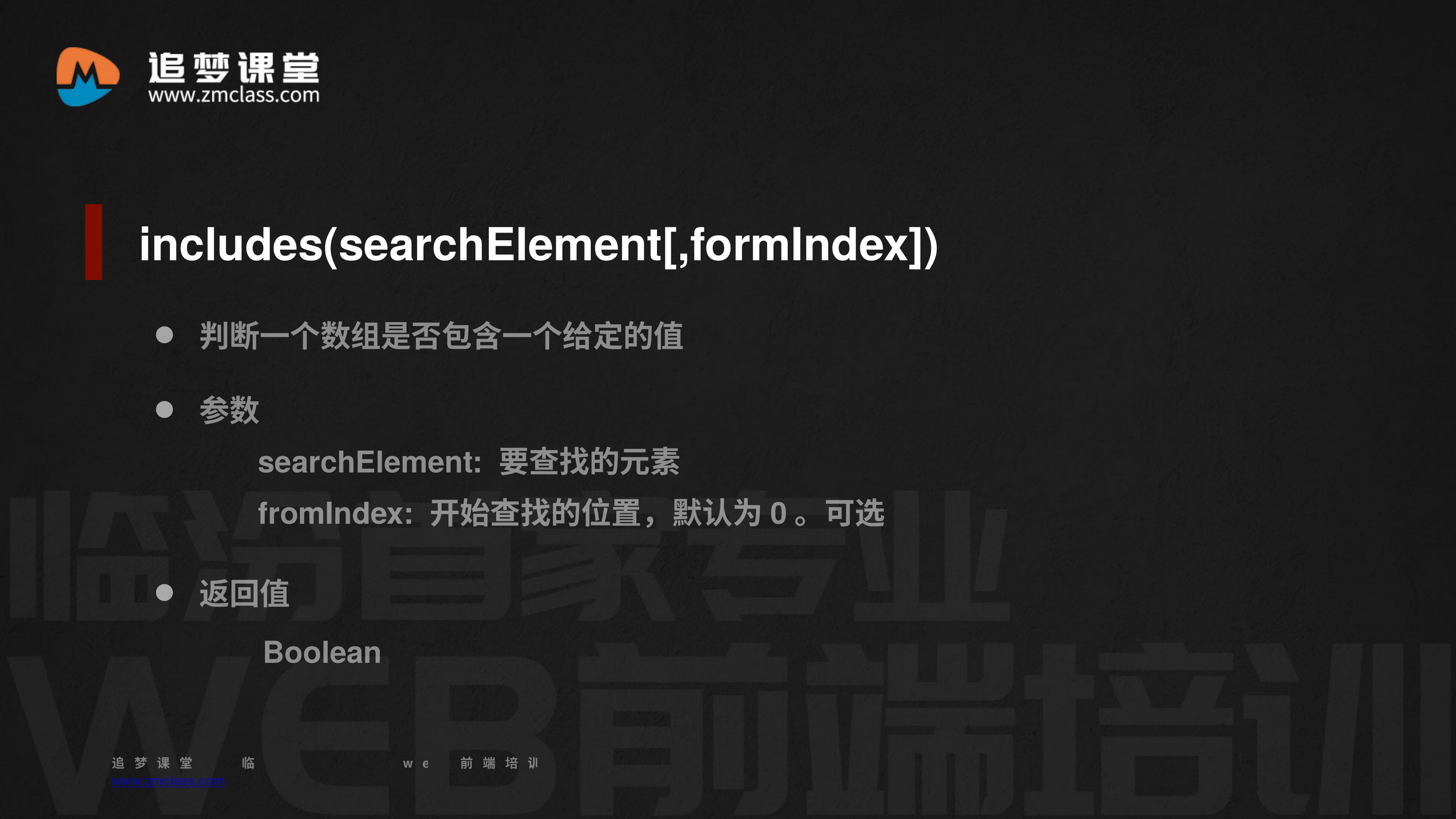

includes(searchElement[,formIndex])
判断一个数组是否包含一个给定的值

参数

searchElement: 要查找的元素
fromIndex: 开始查找的位置，默认为0。可选
返回值

Boolean
追梦课堂   临汾首家专业的web前端培训机构                                                          www.zmclass.com
26